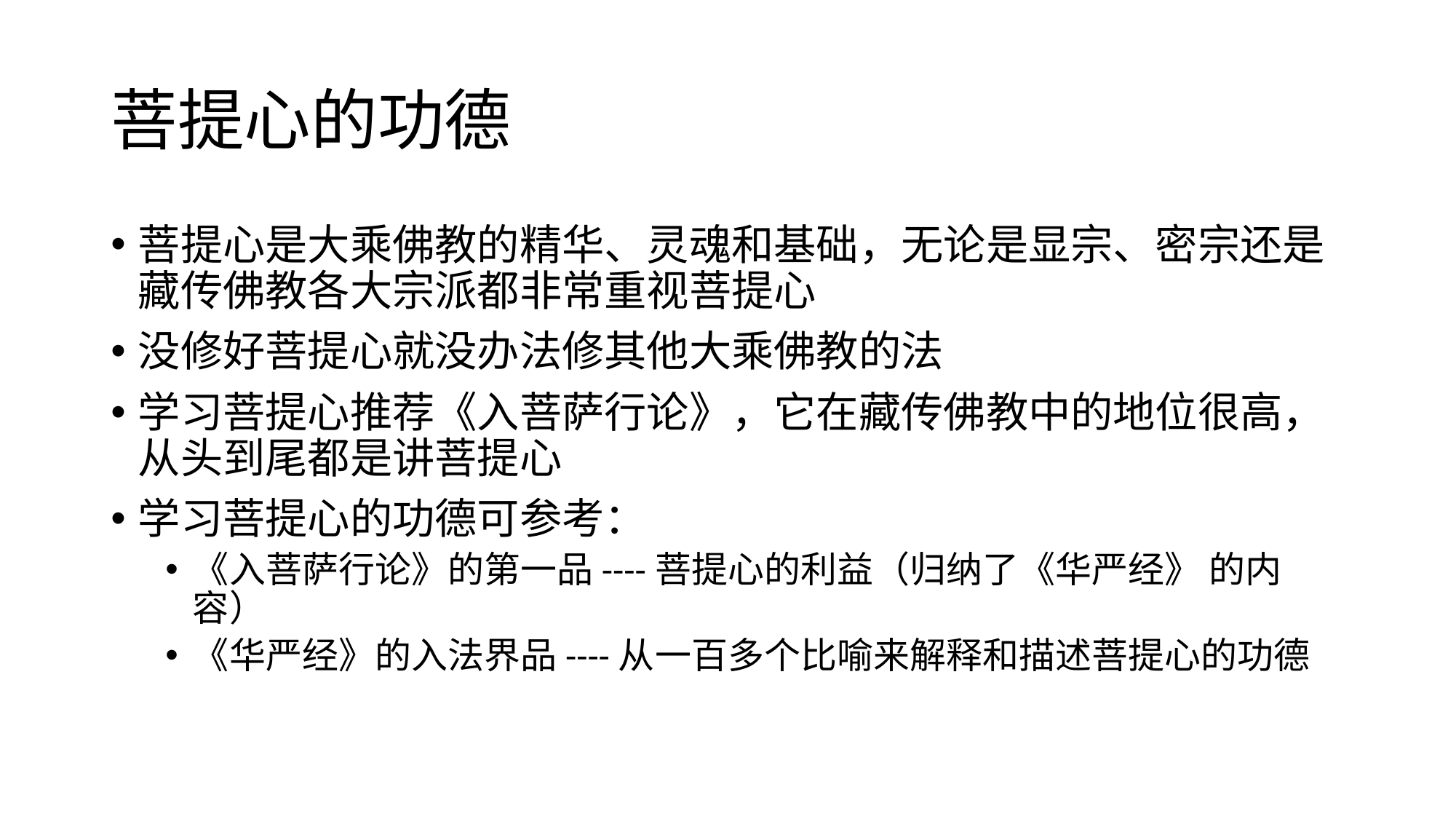

# 菩提心的功德
菩提心是大乘佛教的精华、灵魂和基础，无论是显宗、密宗还是藏传佛教各大宗派都非常重视菩提心
没修好菩提心就没办法修其他大乘佛教的法
学习菩提心推荐《入菩萨行论》，它在藏传佛教中的地位很高，从头到尾都是讲菩提心
学习菩提心的功德可参考：
《入菩萨行论》的第一品----菩提心的利益（归纳了《华严经》 的内容）
《华严经》的入法界品----从一百多个比喻来解释和描述菩提心的功德